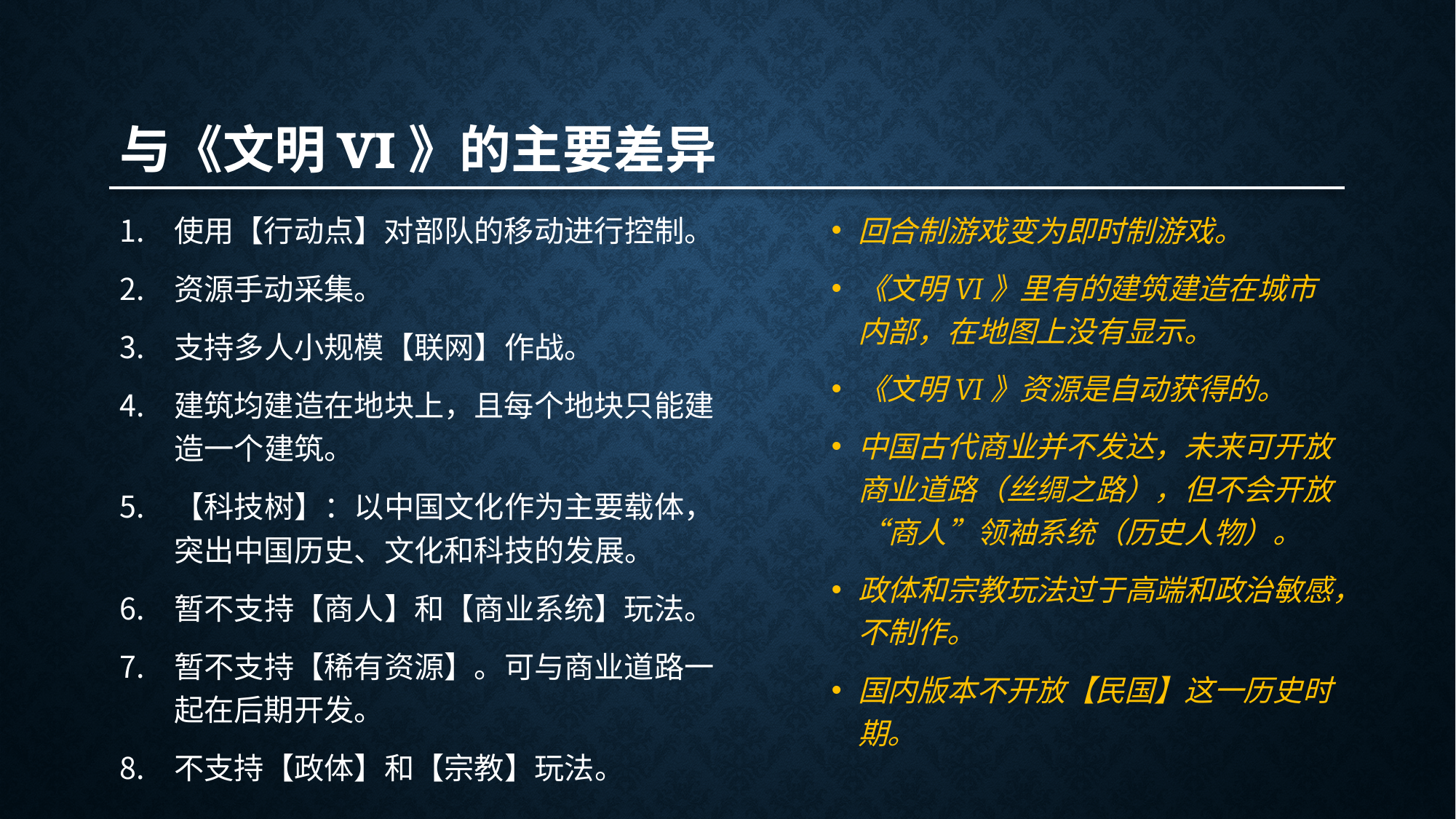

# 与《文明VI》的主要差异

回合制游戏变为即时制游戏。
《文明VI》里有的建筑建造在城市内部，在地图上没有显示。
《文明VI》资源是自动获得的。
中国古代商业并不发达，未来可开放商业道路（丝绸之路），但不会开放“商人”领袖系统（历史人物）。
政体和宗教玩法过于高端和政治敏感，不制作。
国内版本不开放【民国】这一历史时期。

使用【行动点】对部队的移动进行控制。
资源手动采集。
支持多人小规模【联网】作战。
建筑均建造在地块上，且每个地块只能建造一个建筑。
【科技树】：以中国文化作为主要载体，突出中国历史、文化和科技的发展。
暂不支持【商人】和【商业系统】玩法。
暂不支持【稀有资源】。可与商业道路一起在后期开发。
不支持【政体】和【宗教】玩法。